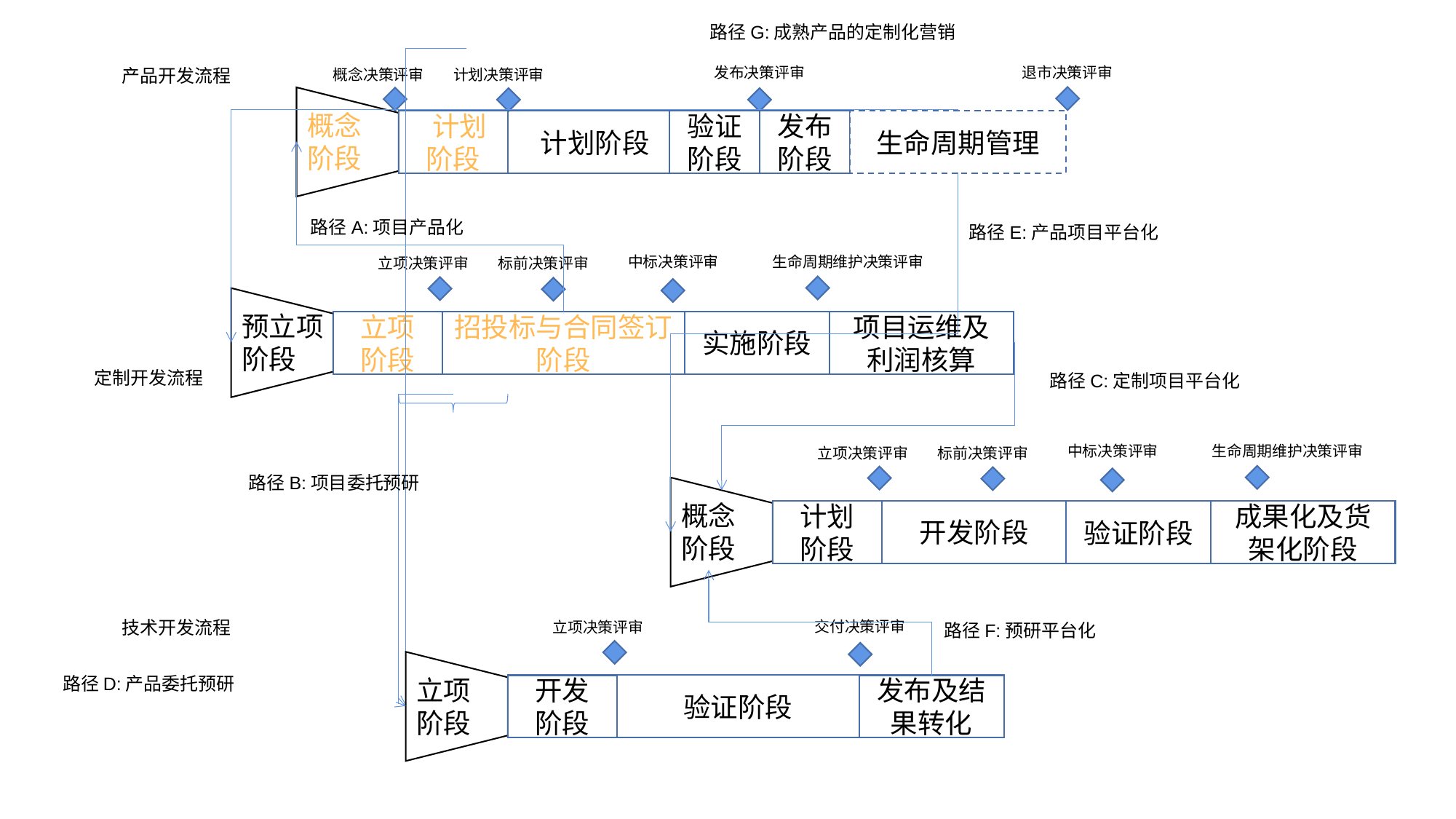

路径G:成熟产品的定制化营销
发布决策评审
退市决策评审
产品开发流程
概念决策评审
计划决策评审

概念
阶段
 计划阶段
发布阶段
生命周期管理
 计划阶段
验证阶段
路径A:项目产品化
路径E:产品项目平台化
中标决策评审
生命周期维护决策评审
立项决策评审
标前决策评审

预立项
阶段
招投标与合同签订阶段
项目运维及利润核算
立项
阶段
实施阶段

定制开发流程
路径C:定制项目平台化
中标决策评审
生命周期维护决策评审
立项决策评审
标前决策评审
路径B:项目委托预研

概念
阶段
开发阶段
计划
阶段
验证阶段
成果化及货架化阶段
技术开发流程
交付决策评审
立项决策评审
路径F:预研平台化

路径D:产品委托预研
立项
阶段
验证阶段
开发
阶段
发布及结果转化